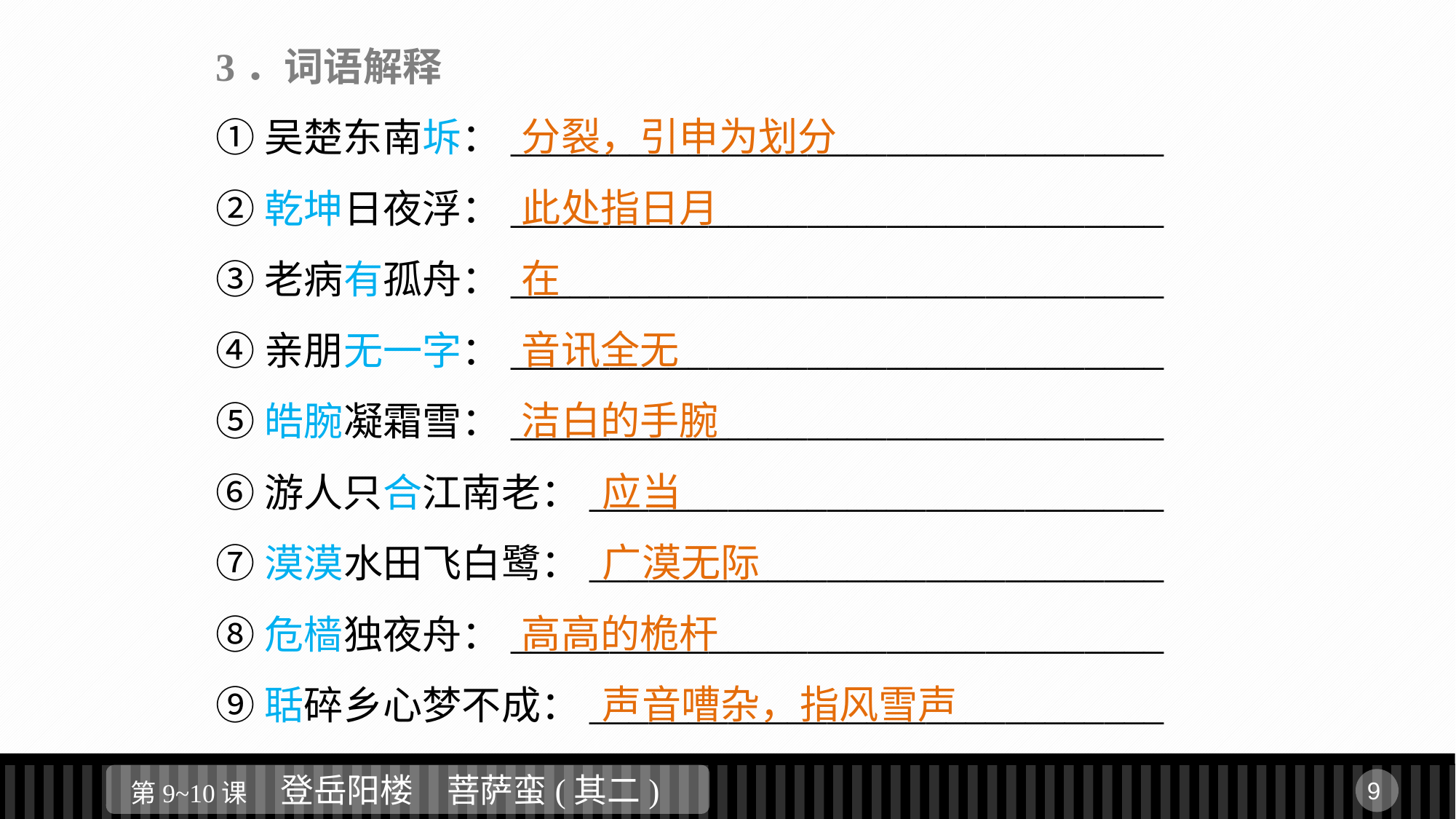

3．词语解释
①吴楚东南坼：_________________________________
②乾坤日夜浮：_________________________________
③老病有孤舟：_________________________________
④亲朋无一字：_________________________________
⑤皓腕凝霜雪：_________________________________
⑥游人只合江南老：_____________________________
⑦漠漠水田飞白鹭：_____________________________
⑧危樯独夜舟：_________________________________
⑨聒碎乡心梦不成：_____________________________
分裂，引申为划分
此处指日月
在
音讯全无
洁白的手腕
        应当
        广漠无际
高高的桅杆
        声音嘈杂，指风雪声